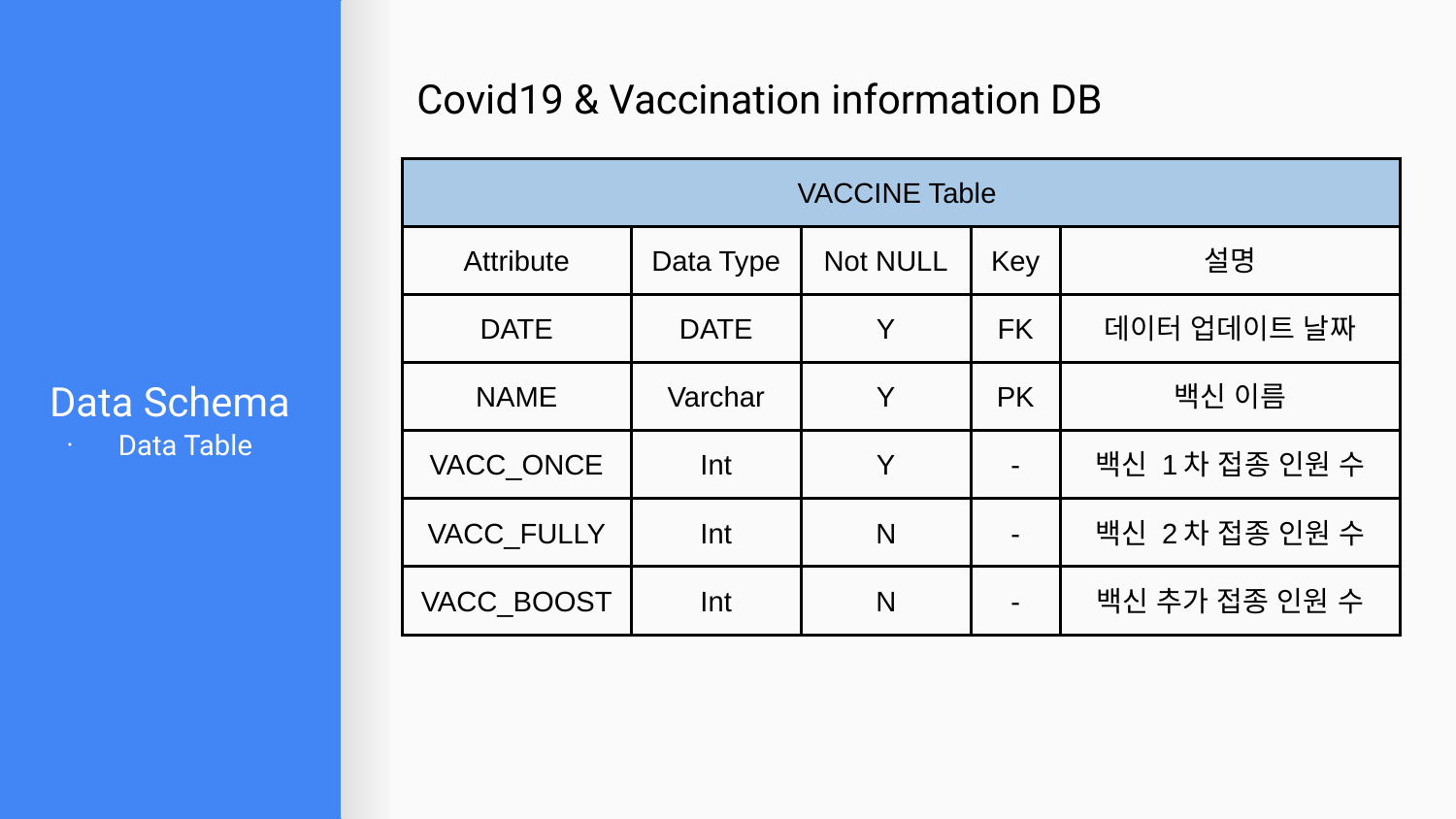

Covid19 & Vaccination information DB
| VACCINE Table |  |  |  |  |
| --- | --- | --- | --- | --- |
| Attribute | Data Type | Not NULL | Key | 설명 |
| DATE | DATE | Y | FK | 데이터 업데이트 날짜 |
| NAME | Varchar | Y | PK | 백신 이름 |
| VACC\_ONCE | Int | Y | - | 백신 1차 접종 인원 수 |
| VACC\_FULLY | Int | N | - | 백신 2차 접종 인원 수 |
| VACC\_BOOST | Int | N | - | 백신 추가 접종 인원 수 |
# Data Schema
Data Table